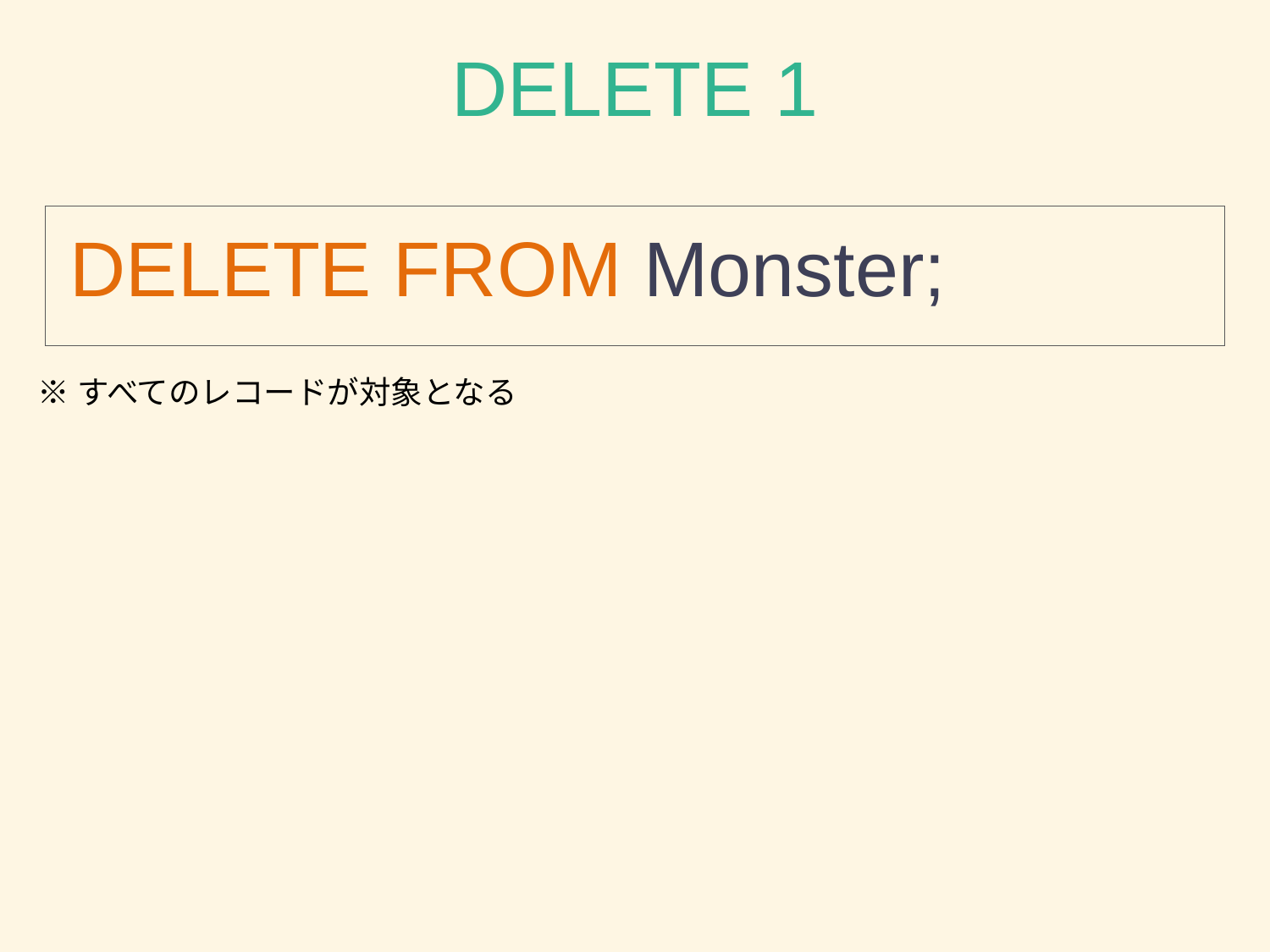

# DELETE 1
DELETE FROM Monster;
※すべてのレコードが対象となる